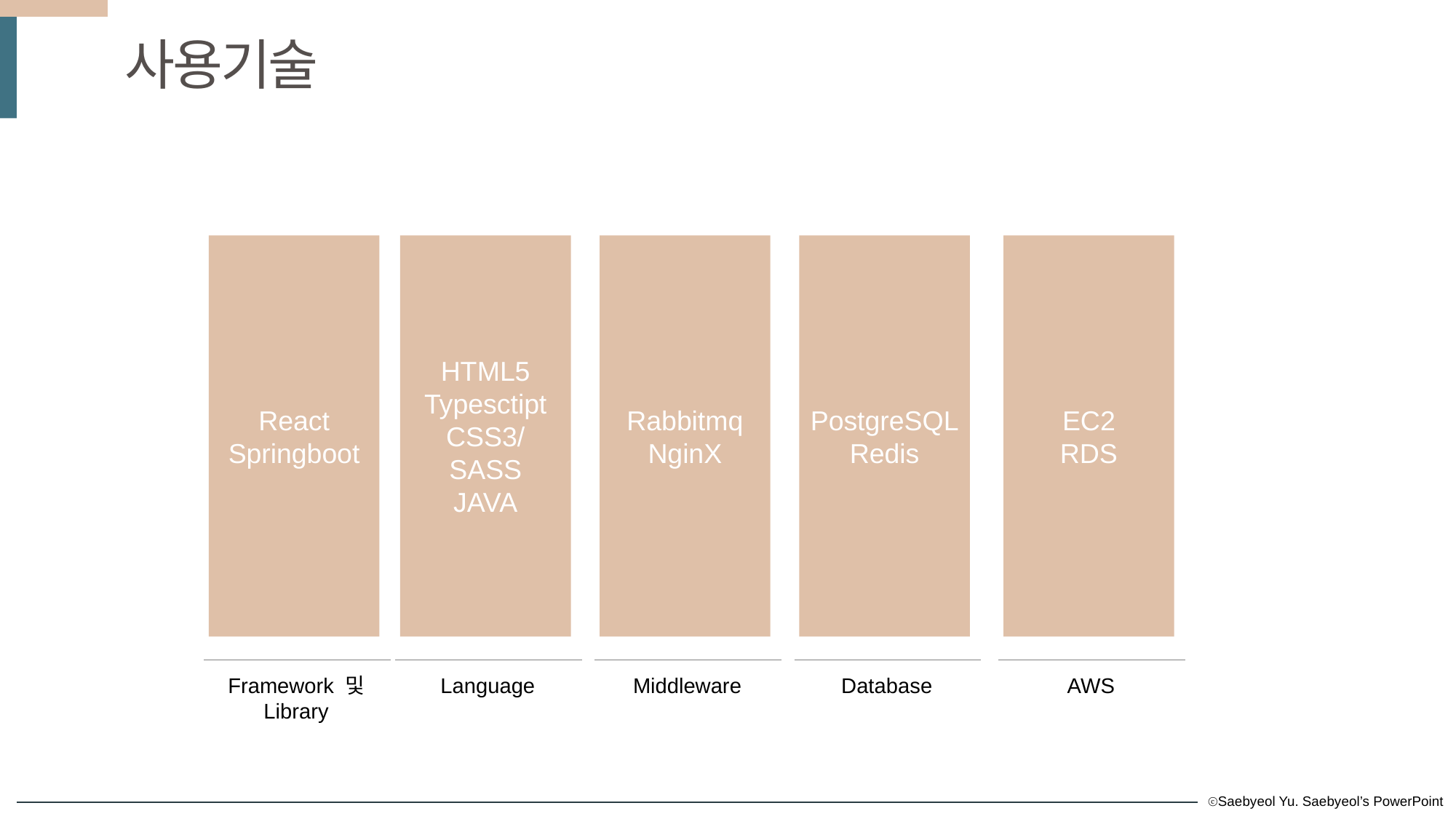

사용기술
React
Springboot
HTML5
Typesctipt
CSS3/SASS
JAVA
Rabbitmq
NginX
PostgreSQL
Redis
EC2
RDS
Framework 및 Library
Language
Middleware
Database
AWS